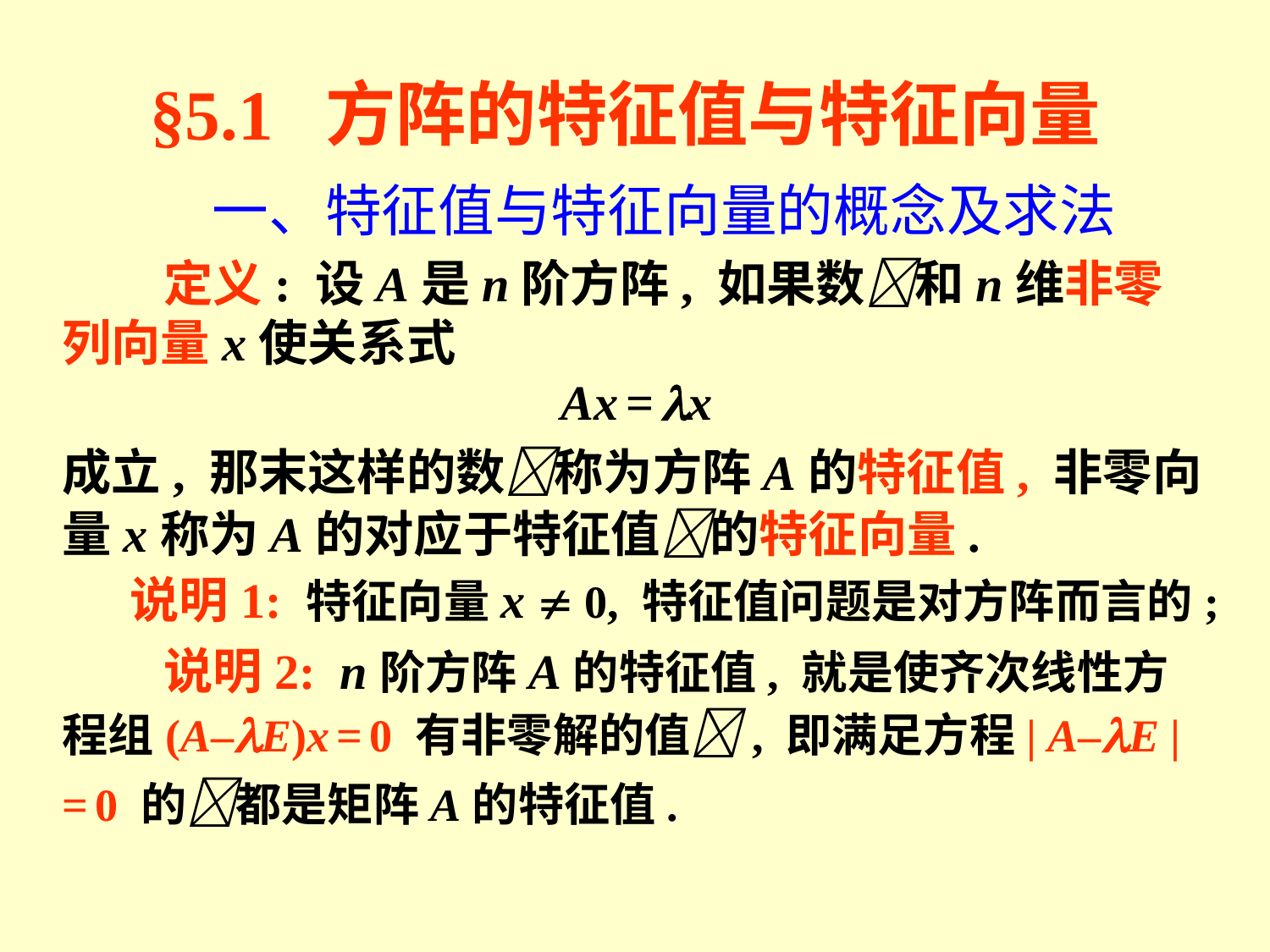

§5.1  方阵的特征值与特征向量
一、特征值与特征向量的概念及求法
        定义: 设A是n阶方阵, 如果数λ和n维非零列向量x使关系式
Ax = λx
成立, 那末这样的数λ称为方阵A的特征值, 非零向量x称为A的对应于特征值λ的特征向量.
说明1: 特征向量x ≠ 0, 特征值问题是对方阵而言的;
        说明2:  n阶方阵A的特征值, 就是使齐次线性方程组(A–λE)x = 0 有非零解的值λ, 即满足方程| A–λE | = 0 的λ都是矩阵A的特征值.